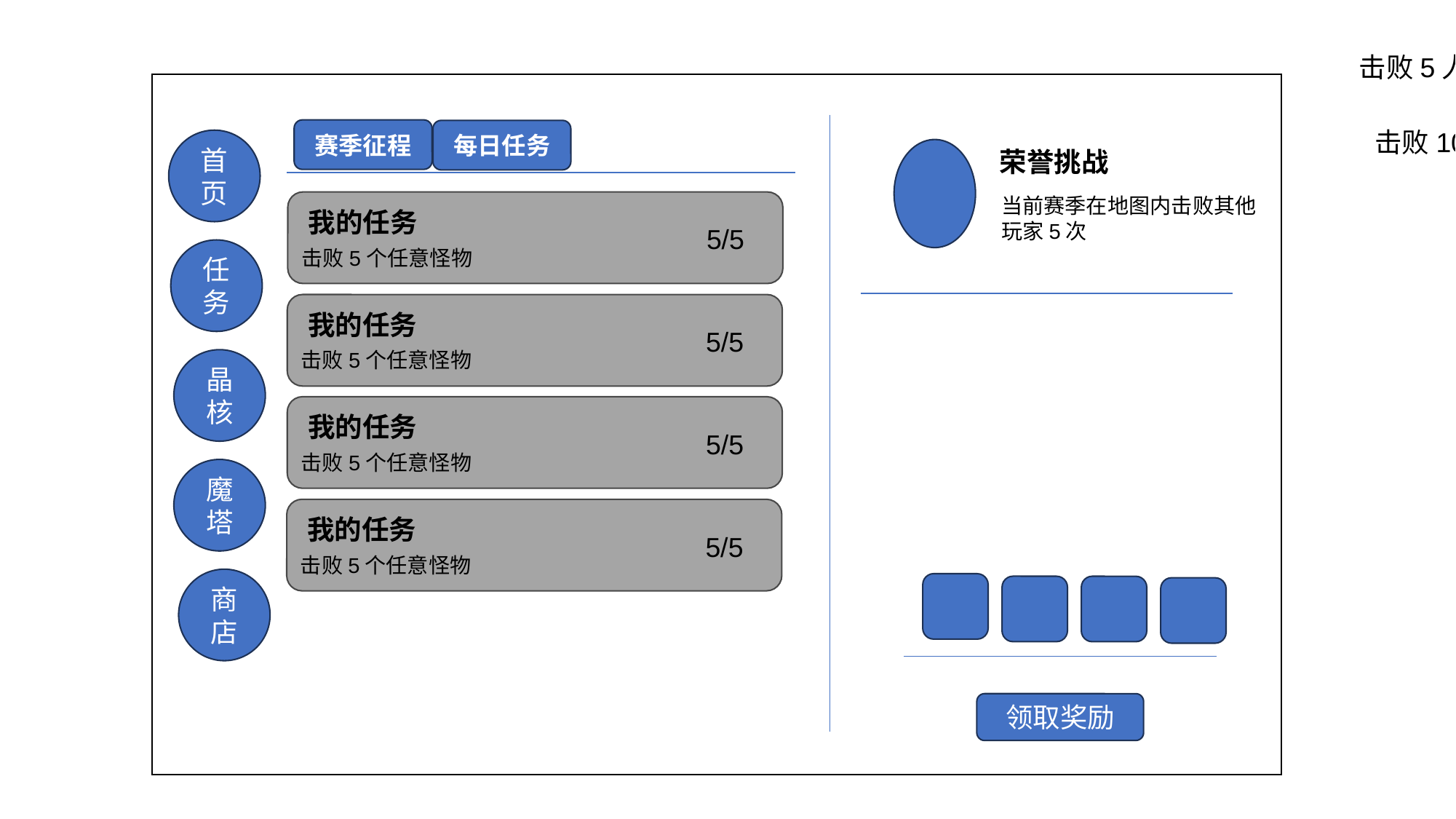

击败5人

赛季征程
击败10人
每日任务
首页

荣誉挑战
当前赛季在地图内击败其他
玩家5次

我的任务
5/5
击败5个任意怪物
任务

我的任务
5/5
击败5个任意怪物
晶核

我的任务
5/5
击败5个任意怪物
魔塔

我的任务
5/5
击败5个任意怪物
商店

领取奖励